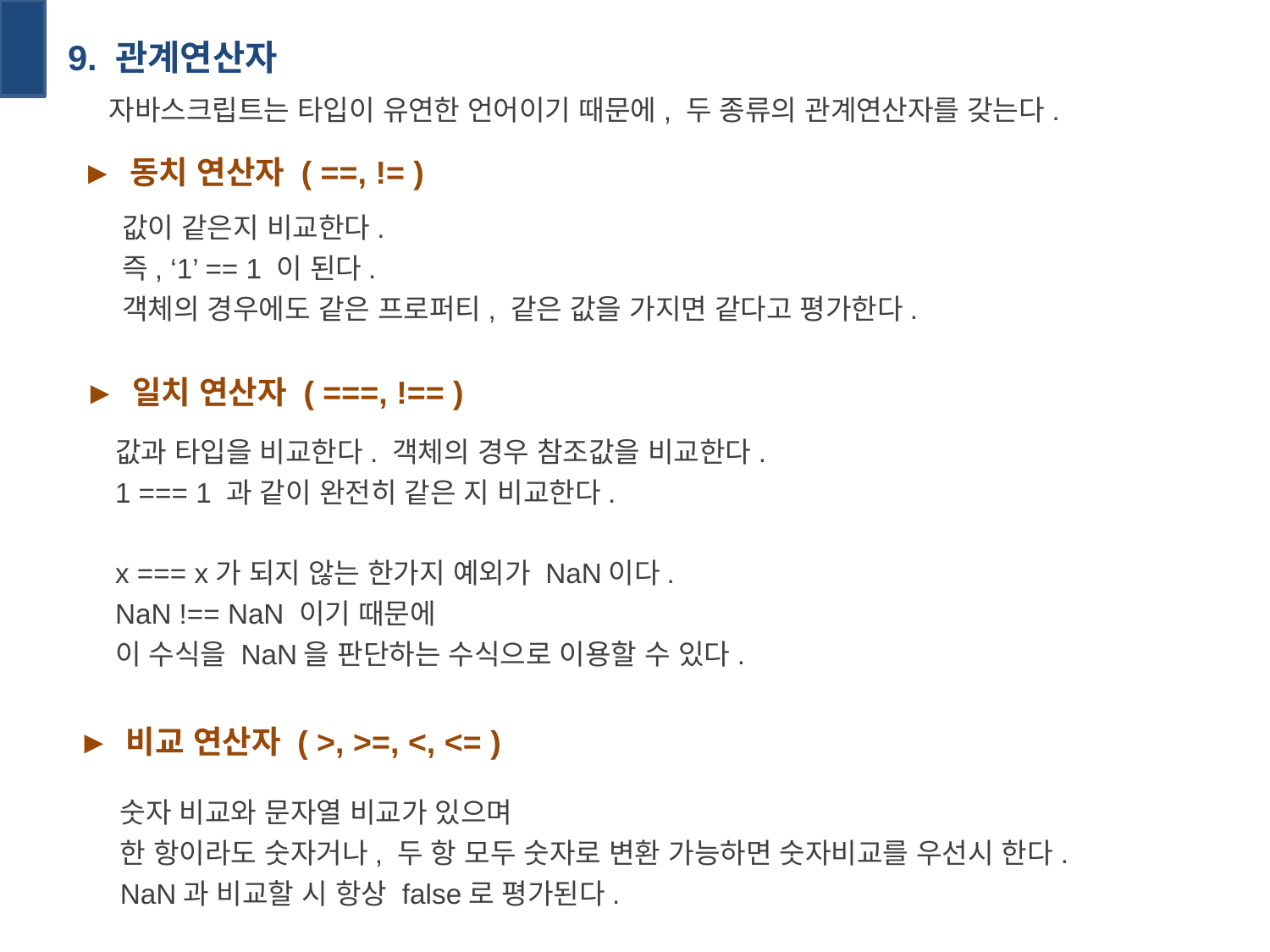

ㅊ
# 9. 관계연산자
자바스크립트는 타입이 유연한 언어이기 때문에, 두 종류의 관계연산자를 갖는다.
► 동치 연산자 ( ==, != )
값이 같은지 비교한다.
즉, ‘1’ == 1 이 된다.
객체의 경우에도 같은 프로퍼티, 같은 값을 가지면 같다고 평가한다.
► 일치 연산자 ( ===, !== )
값과 타입을 비교한다. 객체의 경우 참조값을 비교한다.
1 === 1 과 같이 완전히 같은 지 비교한다.

x === x가 되지 않는 한가지 예외가 NaN이다.
NaN !== NaN 이기 때문에
이 수식을 NaN을 판단하는 수식으로 이용할 수 있다.
► 비교 연산자 ( >, >=, <, <= )
숫자 비교와 문자열 비교가 있으며
한 항이라도 숫자거나, 두 항 모두 숫자로 변환 가능하면 숫자비교를 우선시 한다.
NaN과 비교할 시 항상 false로 평가된다.